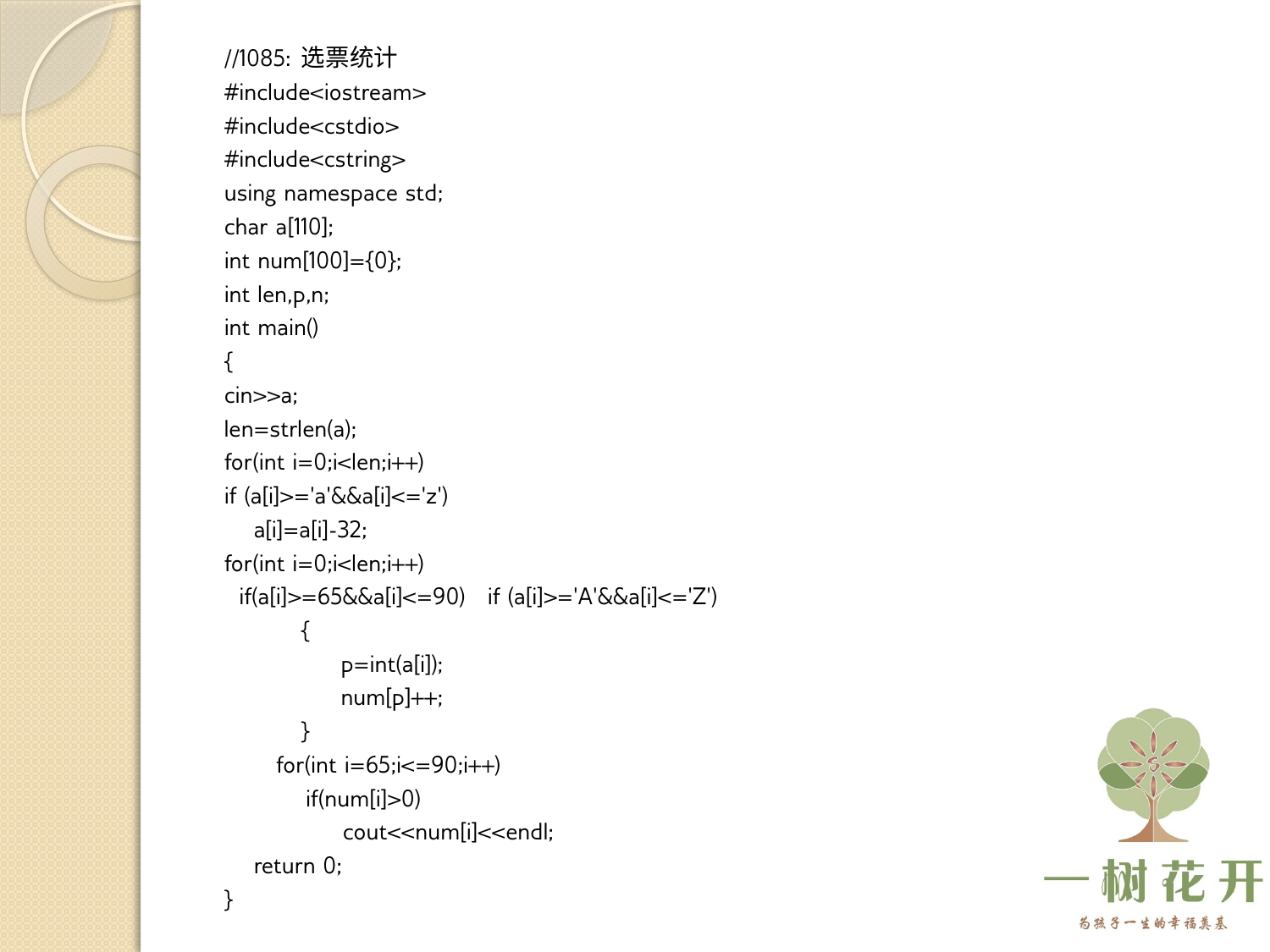

//1085: 选票统计
#include<iostream>
#include<cstdio>
#include<cstring>
using namespace std;
char a[110];
int num[100]={0};
int len,p,n;
int main()
{
	cin>>a;
	len=strlen(a);
	for(int i=0;i<len;i++)
		if (a[i]>='a'&&a[i]<='z')
		    a[i]=a[i]-32;
	for(int i=0;i<len;i++)
	  if(a[i]>=65&&a[i]<=90)   if (a[i]>='A'&&a[i]<='Z')
     	   {
      	     	 p=int(a[i]);
           		 num[p]++;
     	   }
       for(int i=65;i<=90;i++)
           if(num[i]>0)
                cout<<num[i]<<endl;
    return 0;
}